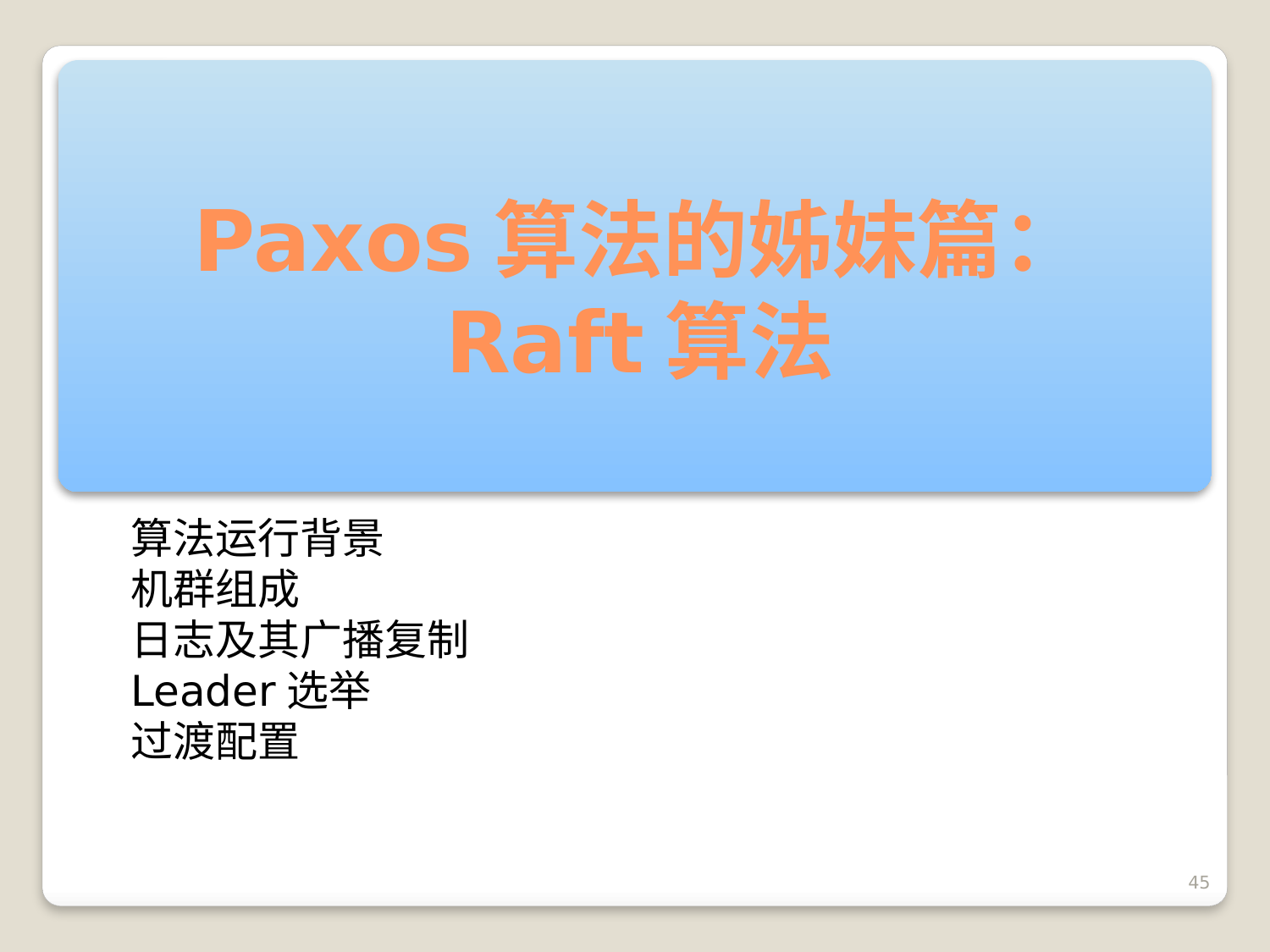

# Paxos算法的姊妹篇： Raft算法
算法运行背景
机群组成
日志及其广播复制
Leader选举
过渡配置
45